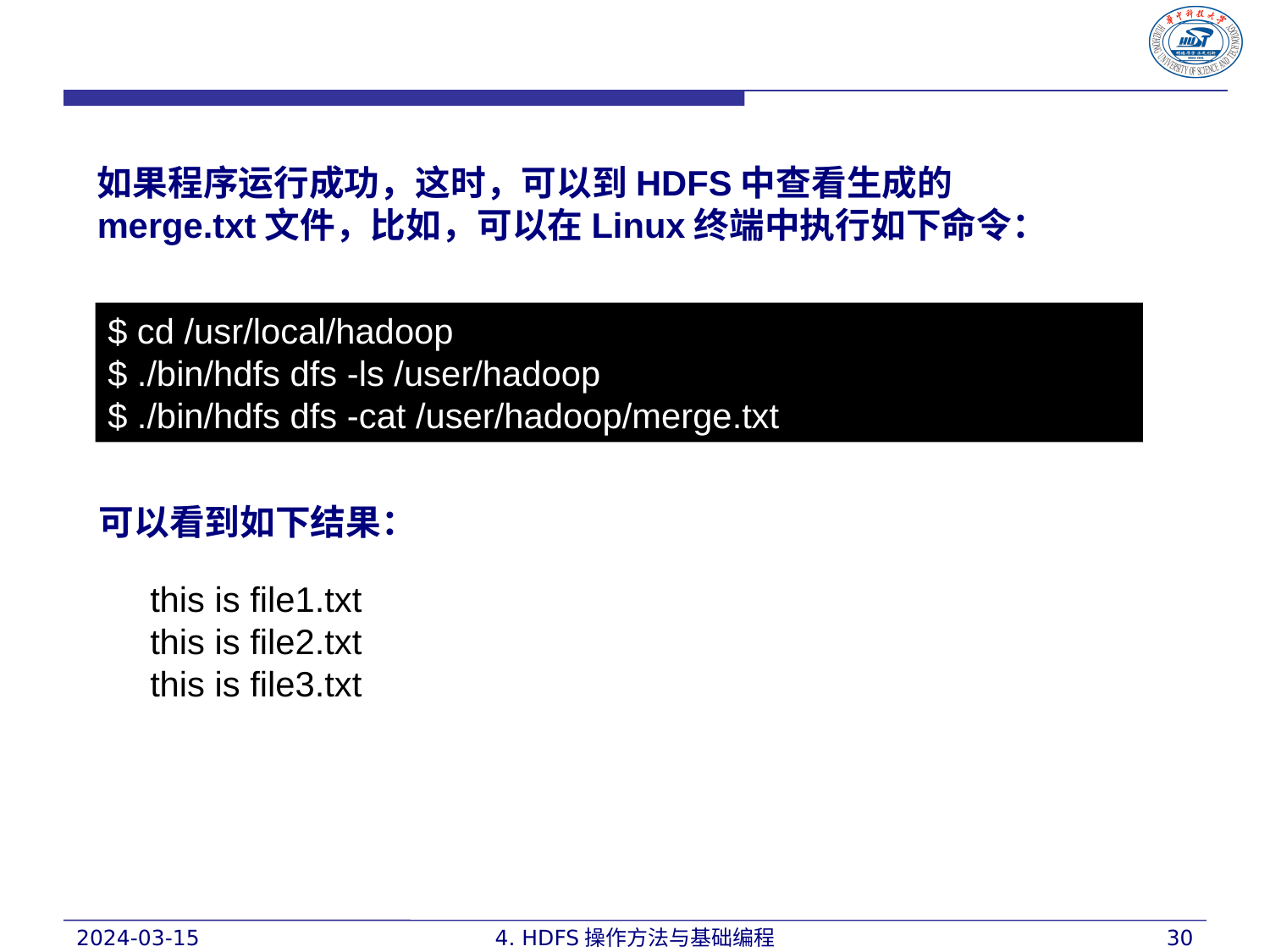

如果程序运行成功，这时，可以到HDFS中查看生成的merge.txt文件，比如，可以在Linux终端中执行如下命令：
$ cd /usr/local/hadoop
$ ./bin/hdfs dfs -ls /user/hadoop
$ ./bin/hdfs dfs -cat /user/hadoop/merge.txt
可以看到如下结果：
this is file1.txt
this is file2.txt
this is file3.txt

2024-03-15
4. HDFS操作方法与基础编程
30